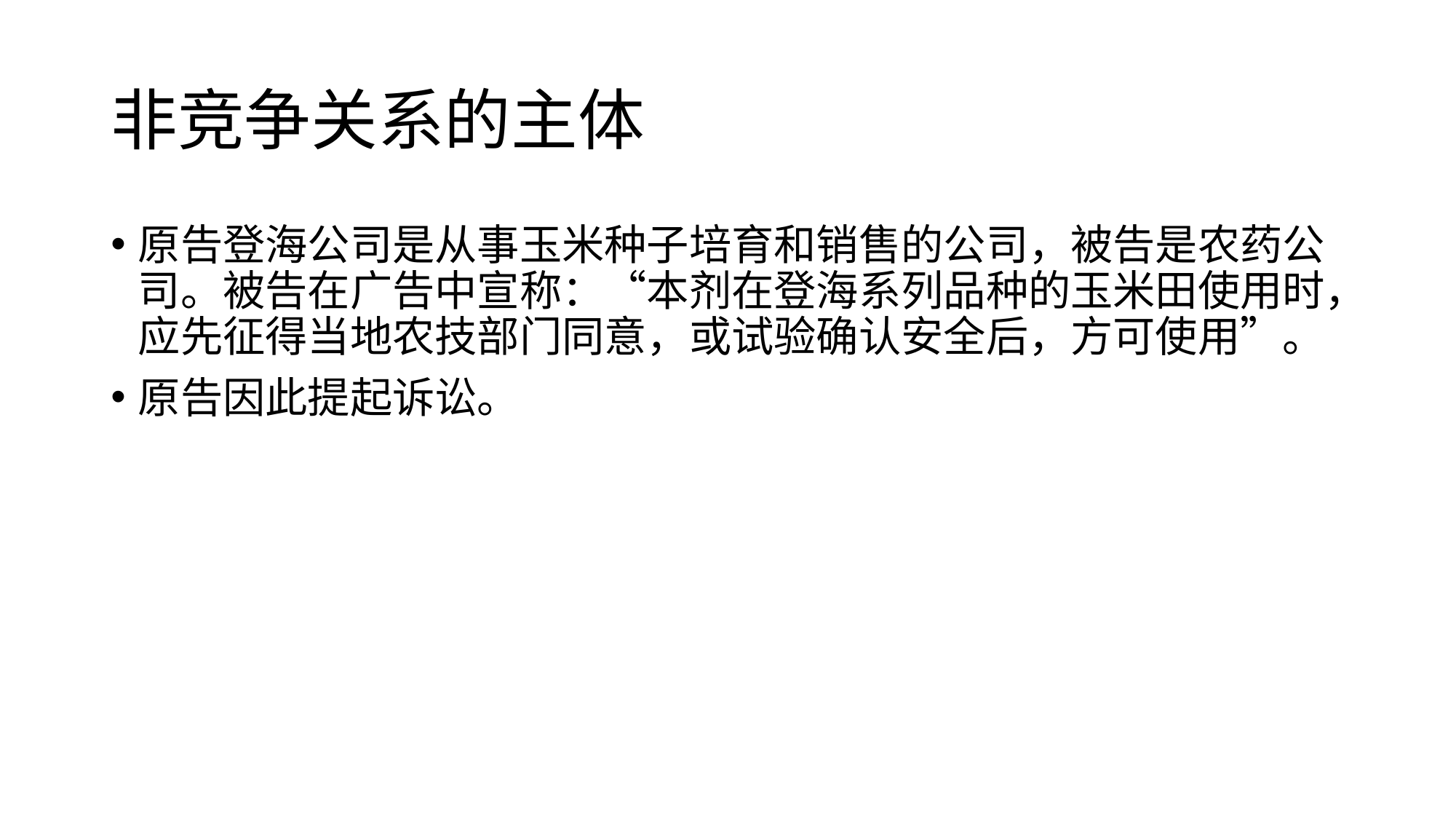

# 非竞争关系的主体
原告登海公司是从事玉米种子培育和销售的公司，被告是农药公司。被告在广告中宣称：“本剂在登海系列品种的玉米田使用时，应先征得当地农技部门同意，或试验确认安全后，方可使用”。
原告因此提起诉讼。